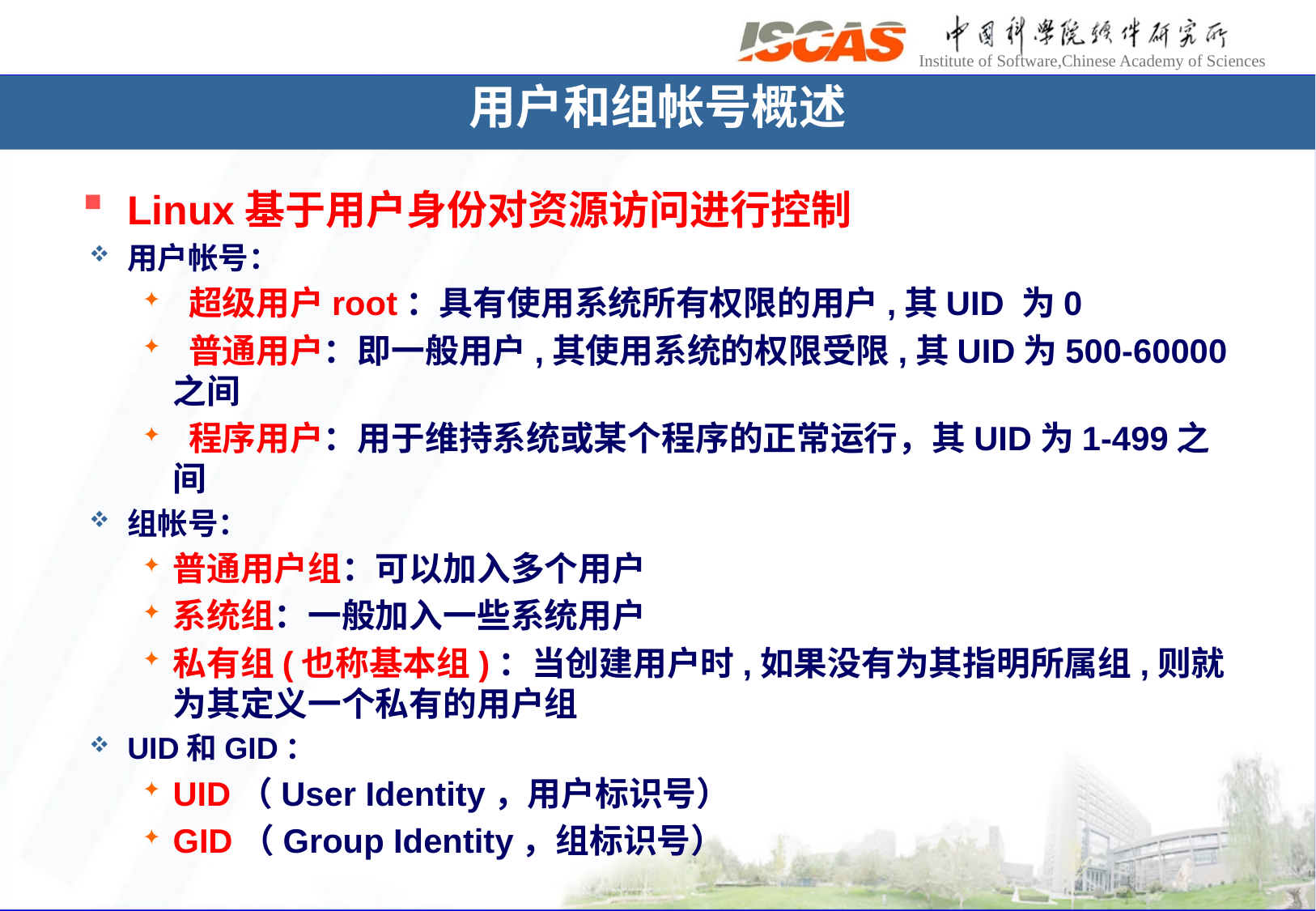

用户和组帐号概述
Linux基于用户身份对资源访问进行控制
用户帐号：
 超级用户root：具有使用系统所有权限的用户,其UID 为0
 普通用户：即一般用户,其使用系统的权限受限,其UID为500-60000之间
 程序用户：用于维持系统或某个程序的正常运行，其UID为1-499之间
组帐号：
普通用户组：可以加入多个用户
系统组：一般加入一些系统用户
私有组(也称基本组)：当创建用户时,如果没有为其指明所属组,则就为其定义一个私有的用户组
UID和GID：
UID（User Identity，用户标识号）
GID（Group Identity，组标识号）